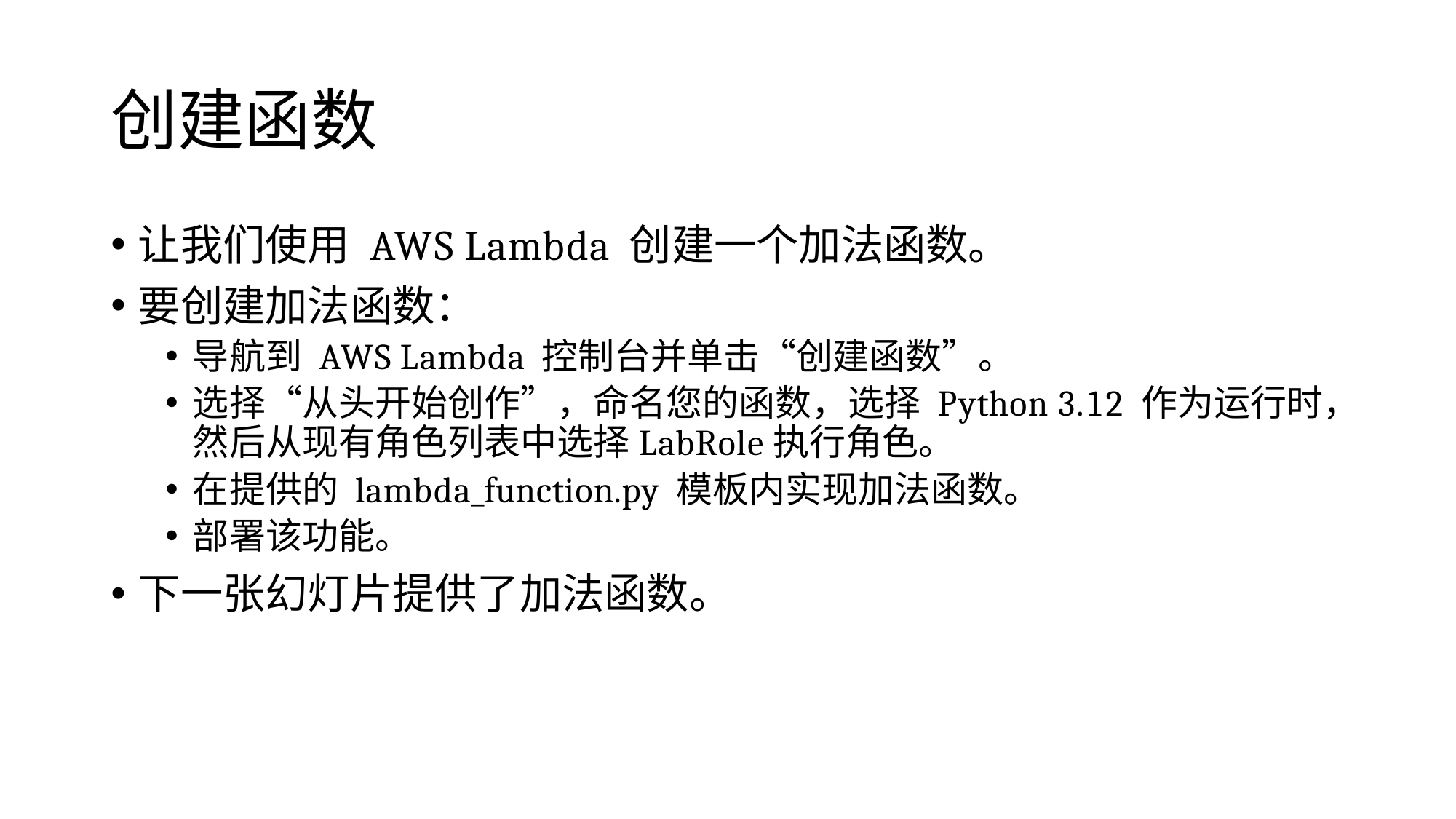

# 创建函数
让我们使用 AWS Lambda 创建一个加法函数。
要创建加法函数：
导航到 AWS Lambda 控制台并单击“创建函数”。
选择“从头开始创作”，命名您的函数，选择 Python 3.12 作为运行时，然后从现有角色列表中选择LabRole执行角色。
在提供的 lambda_function.py 模板内实现加法函数。
部署该功能。
下一张幻灯片提供了加法函数。